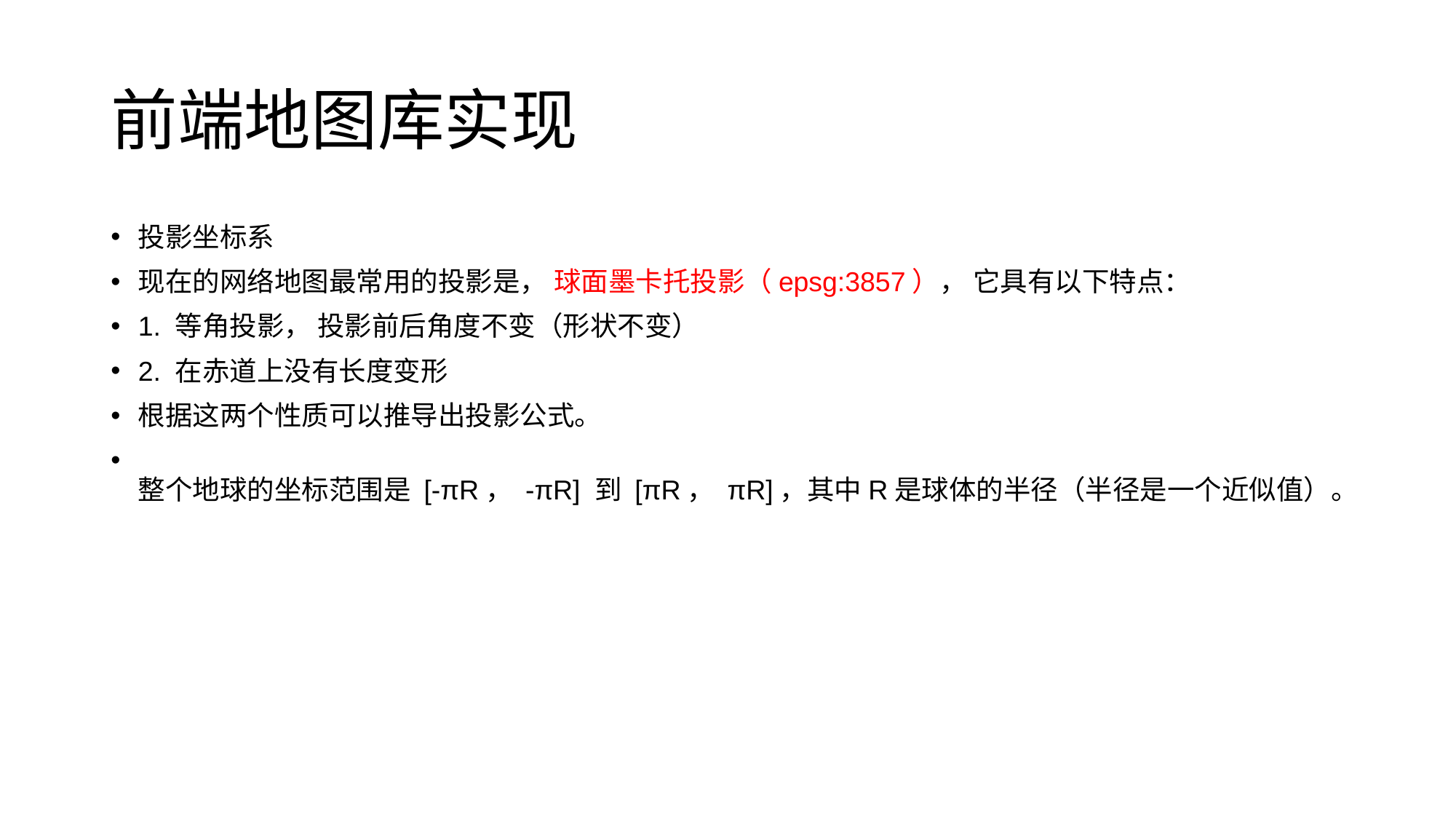

# 前端地图库实现
投影坐标系
现在的网络地图最常用的投影是， 球面墨卡托投影（epsg:3857）， 它具有以下特点：
1. 等角投影， 投影前后角度不变（形状不变）
2. 在赤道上没有长度变形
根据这两个性质可以推导出投影公式。
整个地球的坐标范围是 [-πR， -πR] 到 [πR， πR]，其中R是球体的半径（半径是一个近似值）。